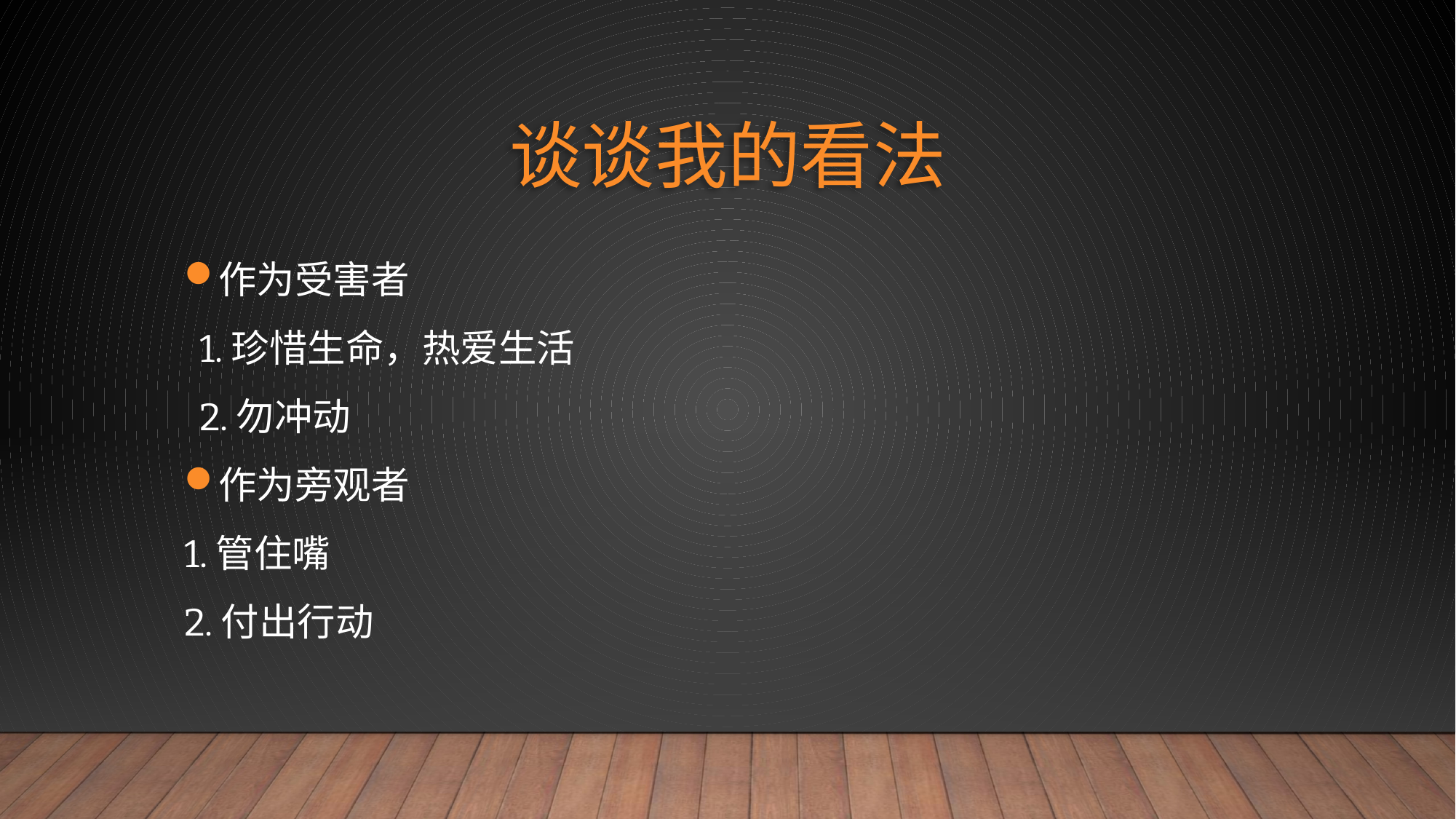

# 谈谈我的看法
作为受害者
  1.珍惜生命，热爱生活
  2.勿冲动
作为旁观者
1.管住嘴
2.付出行动